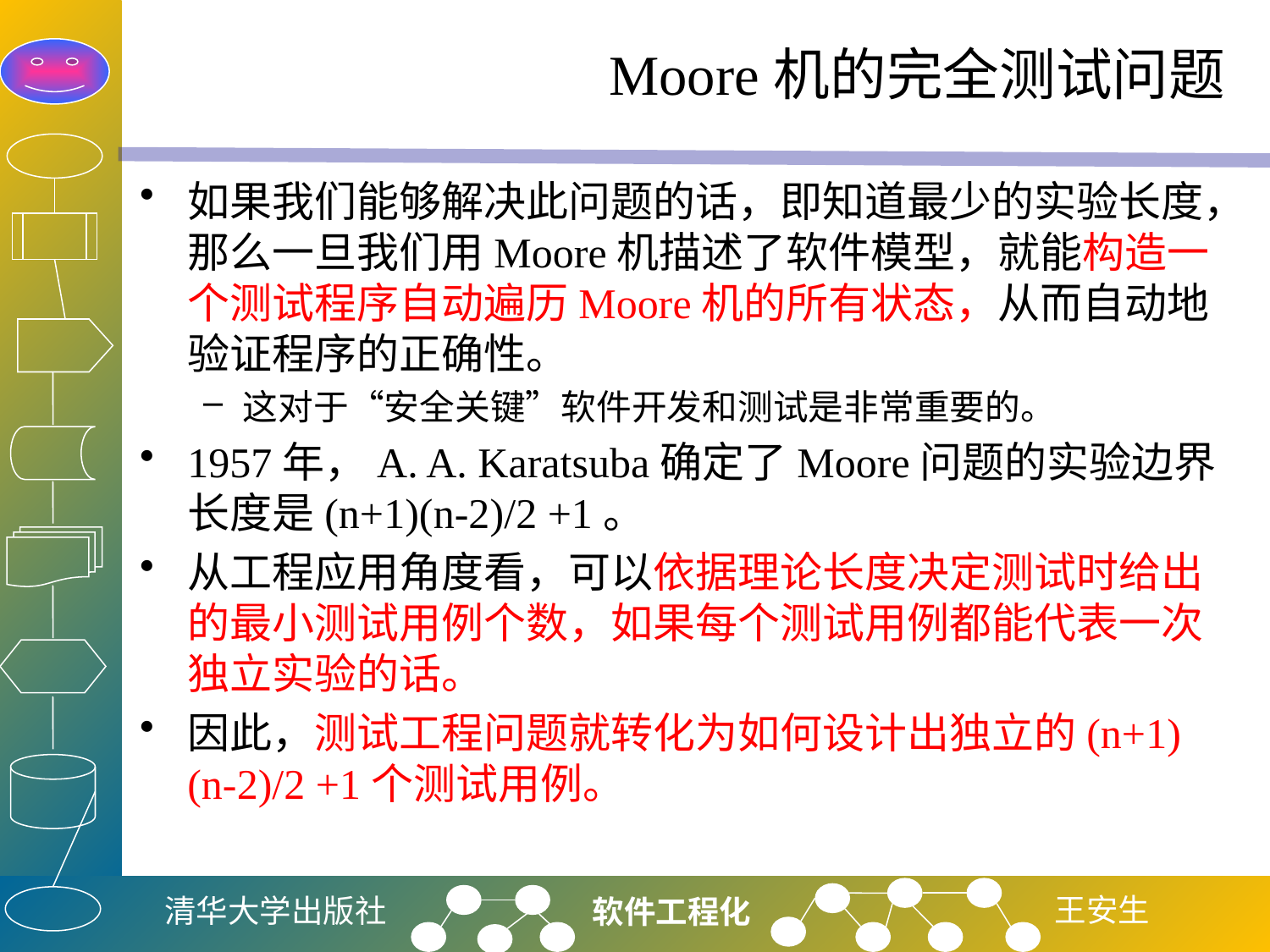

# Moore机的完全测试问题
如果我们能够解决此问题的话，即知道最少的实验长度，那么一旦我们用Moore机描述了软件模型，就能构造一个测试程序自动遍历Moore机的所有状态，从而自动地验证程序的正确性。
这对于“安全关键”软件开发和测试是非常重要的。
1957年，A. A. Karatsuba确定了Moore问题的实验边界长度是(n+1)(n-2)/2 +1。
从工程应用角度看，可以依据理论长度决定测试时给出的最小测试用例个数，如果每个测试用例都能代表一次独立实验的话。
因此，测试工程问题就转化为如何设计出独立的(n+1)(n-2)/2 +1个测试用例。